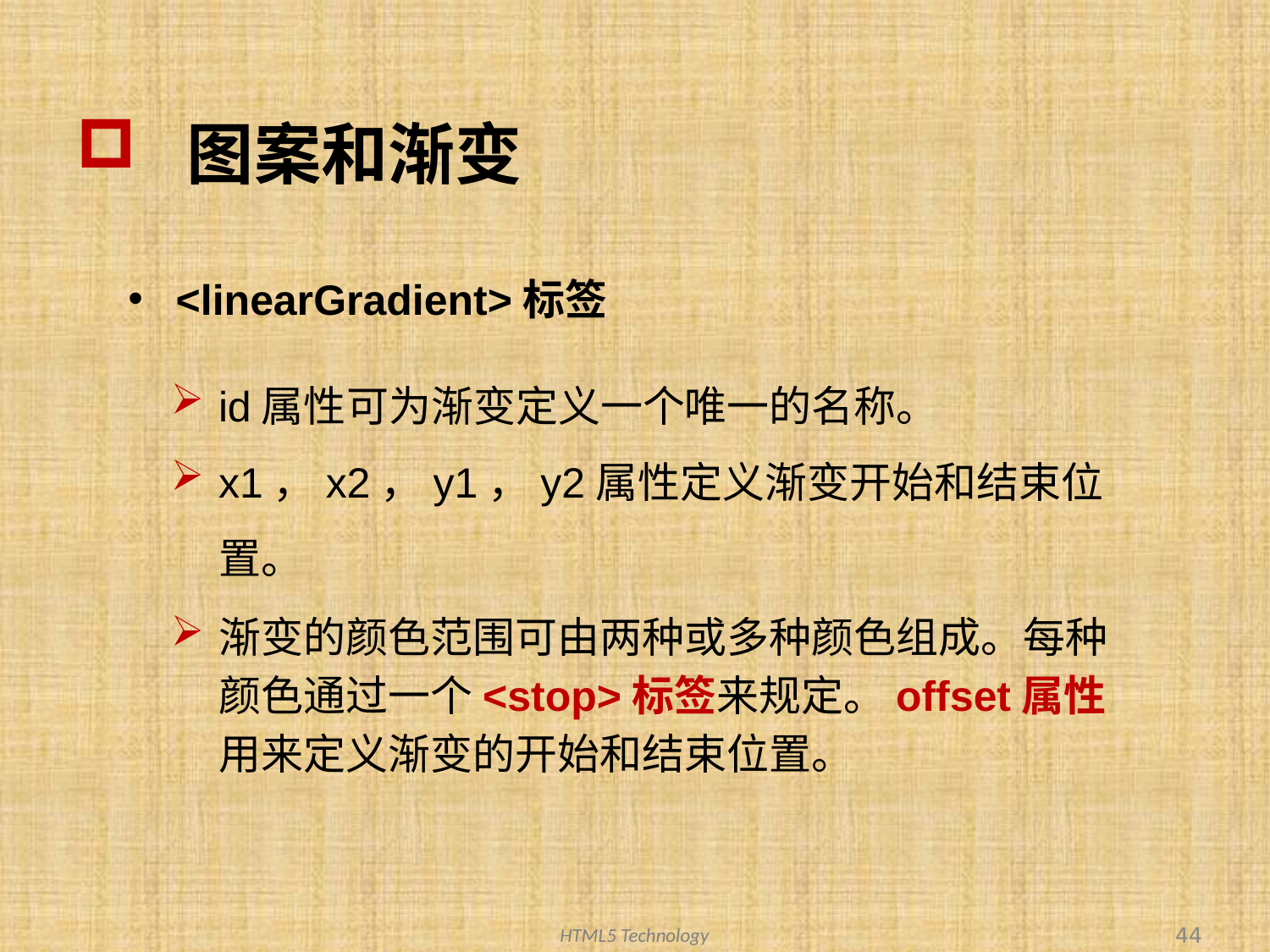

# 图案和渐变
<linearGradient>标签
id属性可为渐变定义一个唯一的名称。
x1，x2，y1，y2属性定义渐变开始和结束位置。

渐变的颜色范围可由两种或多种颜色组成。每种颜色通过一个<stop>标签来规定。offset属性用来定义渐变的开始和结束位置。
44
HTML5 Technology